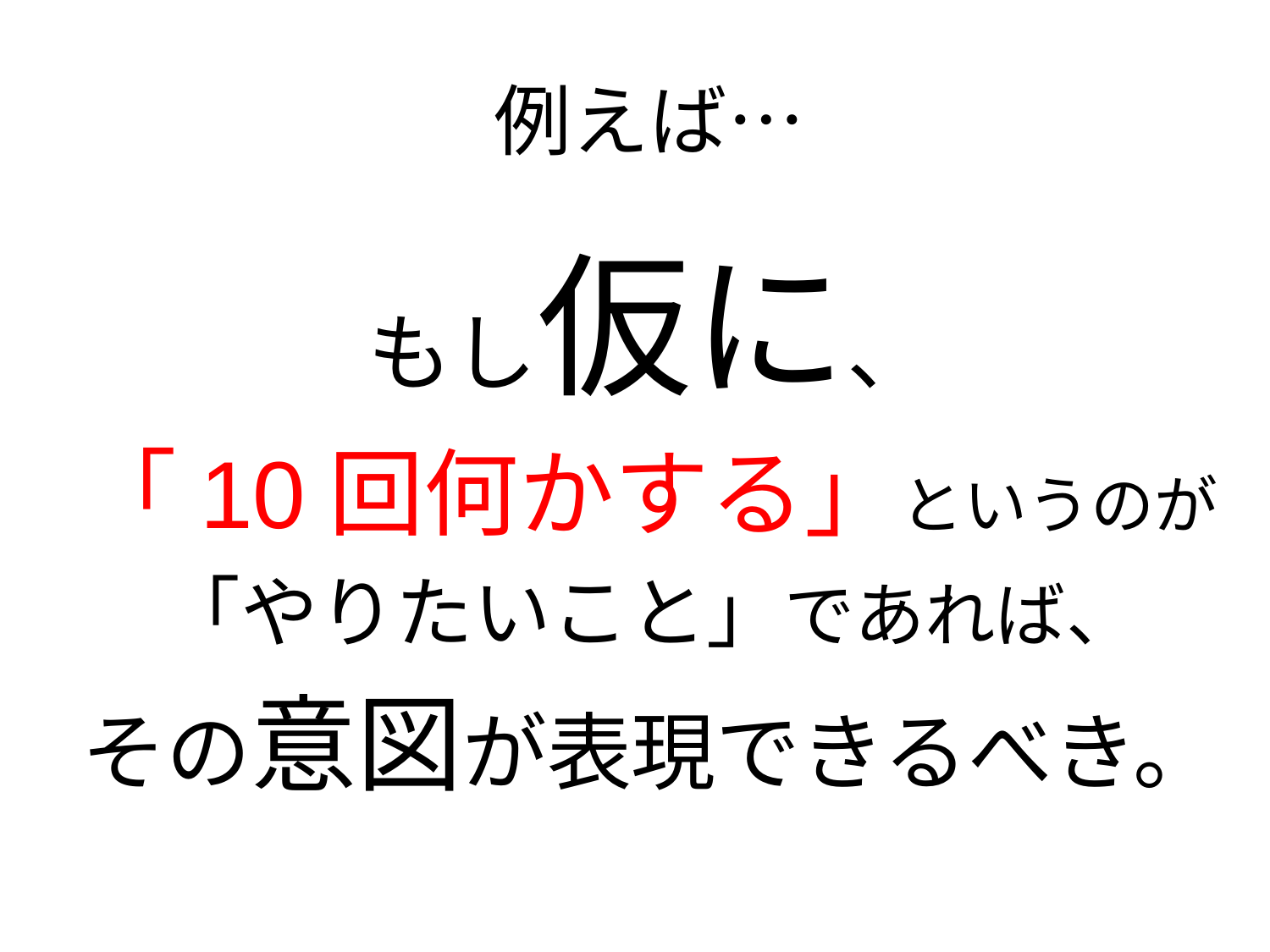

# 例えば…
もし仮に、
「10回何かする」というのが
「やりたいこと」であれば、
その意図が表現できるべき。